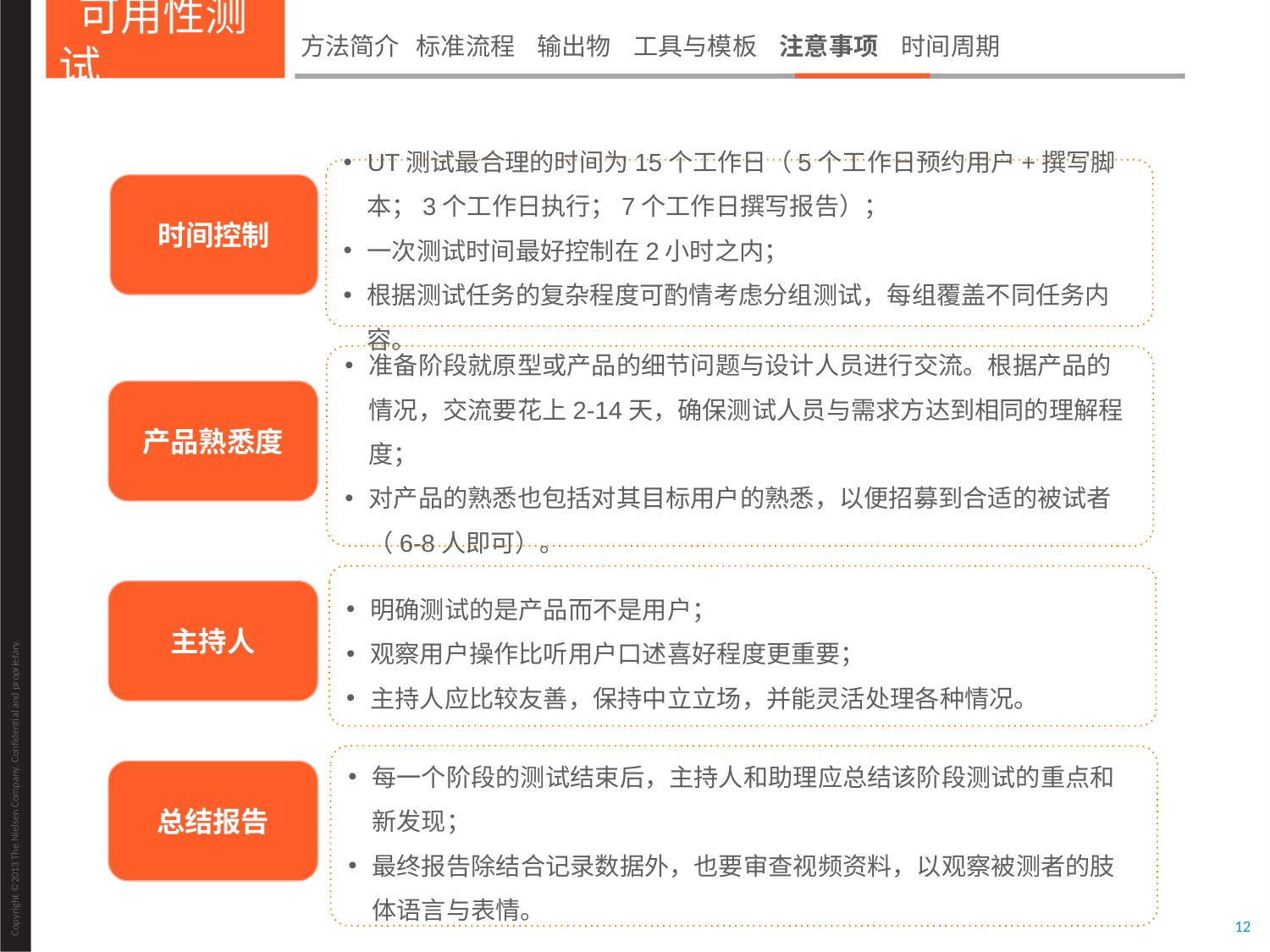

可用性测试
方法简介   标准流程    输出物    工具与模板    注意事项    时间周期

UT测试最合理的时间为15个工作日（5个工作日预约用户+撰写脚本；3个工作日执行；7个工作日撰写报告）；
一次测试时间最好控制在2小时之内；
根据测试任务的复杂程度可酌情考虑分组测试，每组覆盖不同任务内容。
时间控制
准备阶段就原型或产品的细节问题与设计人员进行交流。根据产品的情况，交流要花上2-14天，确保测试人员与需求方达到相同的理解程度；
对产品的熟悉也包括对其目标用户的熟悉，以便招募到合适的被试者（6-8人即可）。
产品熟悉度
明确测试的是产品而不是用户；
观察用户操作比听用户口述喜好程度更重要；
主持人应比较友善，保持中立立场，并能灵活处理各种情况。
主持人

每一个阶段的测试结束后，主持人和助理应总结该阶段测试的重点和新发现；
最终报告除结合记录数据外，也要审查视频资料，以观察被测者的肢体语言与表情。
总结报告